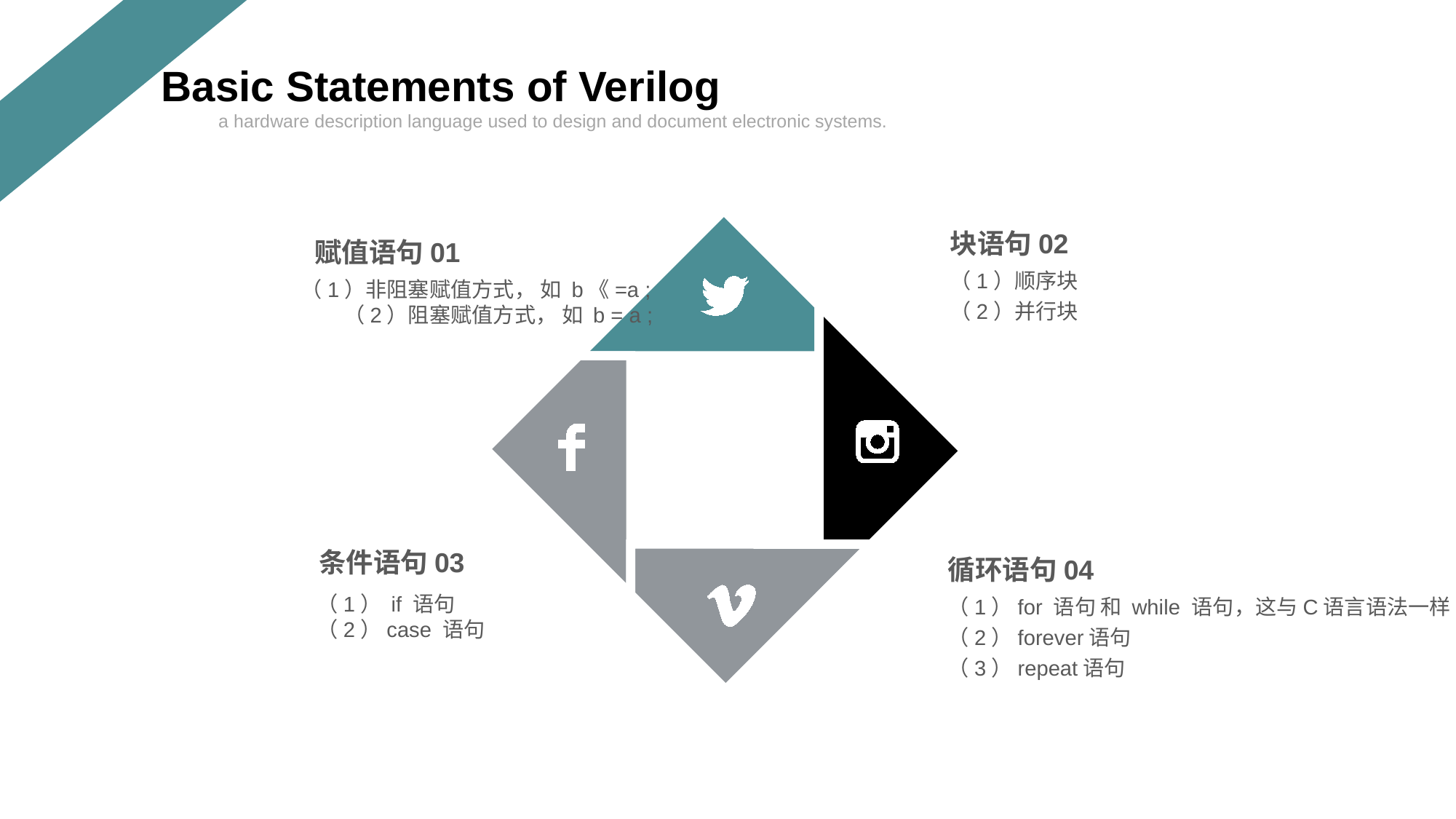

Basic Statements of Verilog

a hardware description language used to design and document electronic systems.
块语句02
（1）顺序块
（2）并行块
赋值语句01
（1）非阻塞赋值方式， 如 b《=a ; 　　（2）阻塞赋值方式， 如 b = a ;

条件语句03
（1） if 语句
（2）case 语句
循环语句04
（1）for 语句 和 while 语句，这与C语言语法一样
（2）forever语句
（3）repeat语句